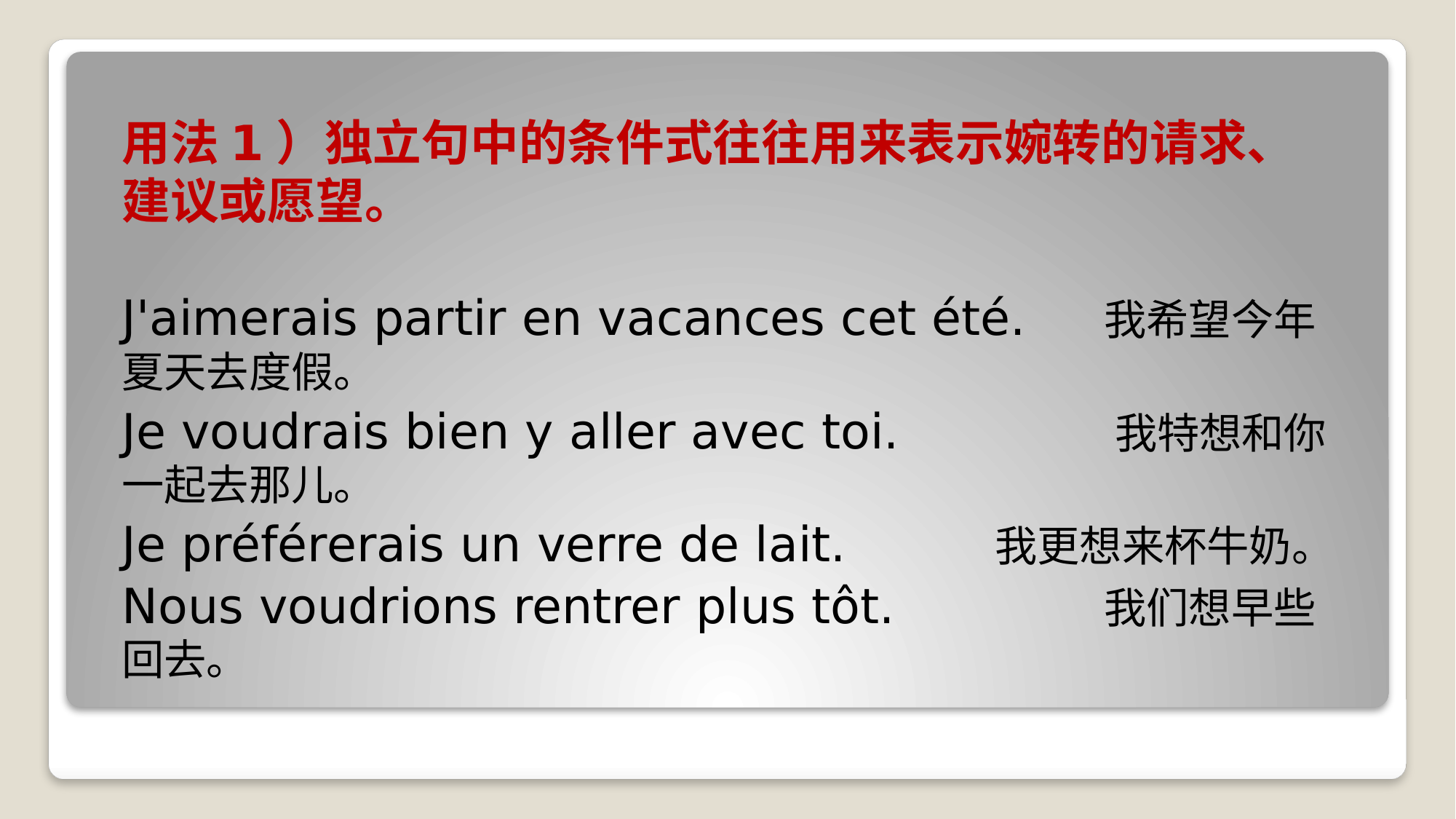

用法1）独立句中的条件式往往用来表示婉转的请求、建议或愿望。

J'aimerais partir en vacances cet été.	我希望今年夏天去度假。
Je voudrais bien y aller avec toi.	       我特想和你一起去那儿。
Je préférerais un verre de lait.		我更想来杯牛奶。
Nous voudrions rentrer plus tôt.		我们想早些回去。